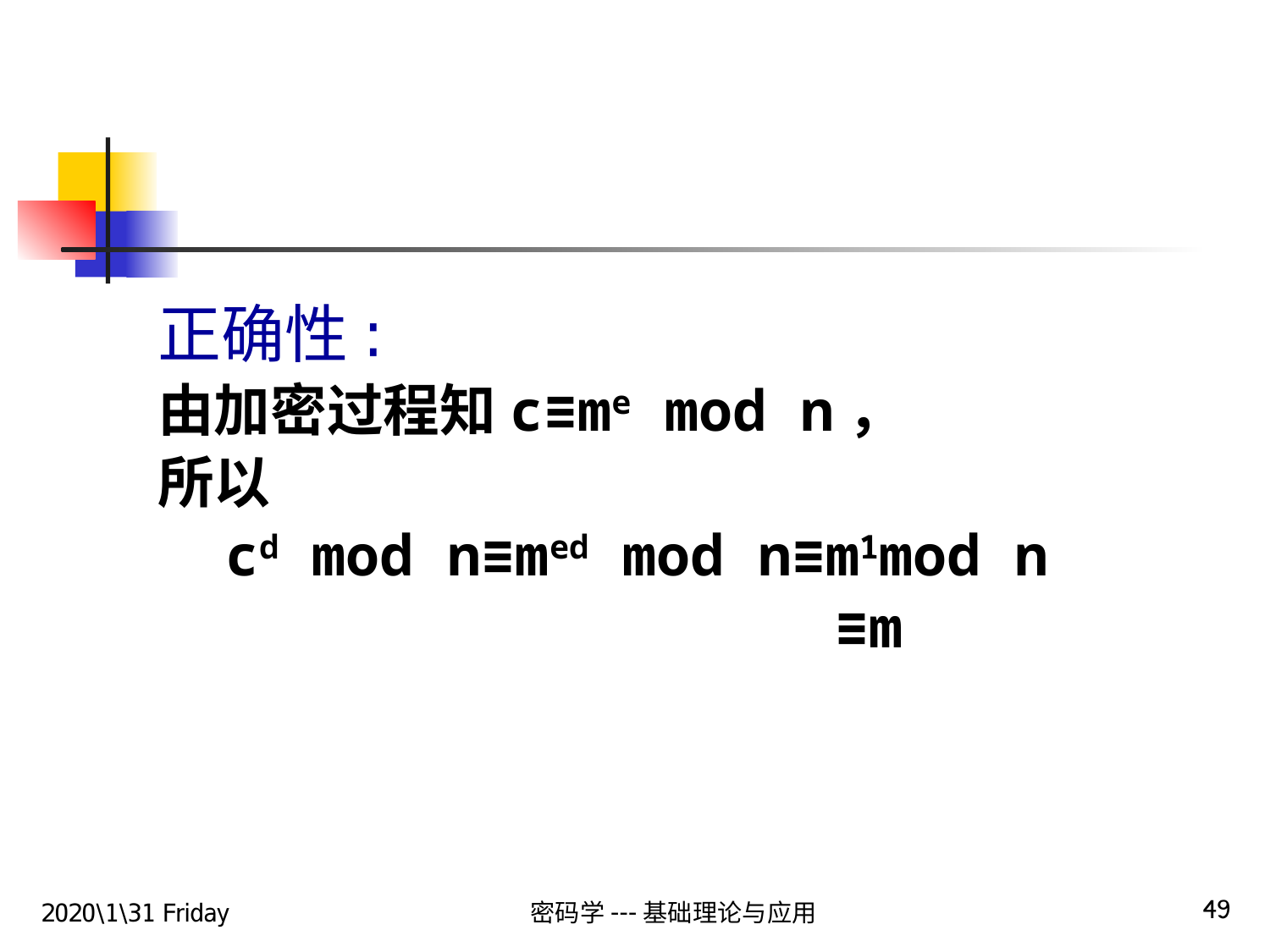

正确性:
由加密过程知c≡me mod n，
所以
  cd mod n≡med mod n≡m1mod n
                    ≡m
49
2020\1\31 Friday
密码学---基础理论与应用